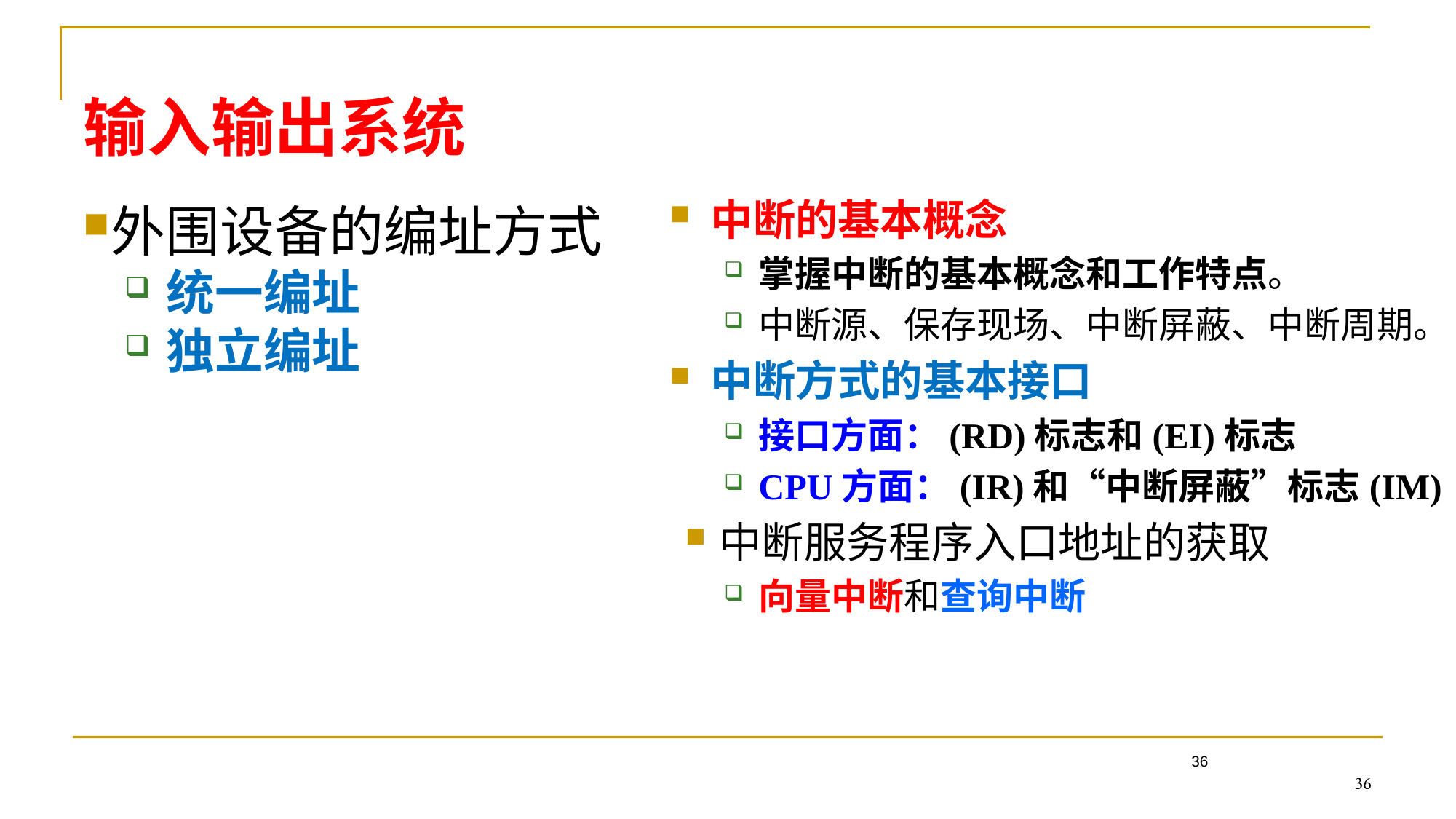

# 输入输出系统
中断的基本概念
掌握中断的基本概念和工作特点。
中断源、保存现场、中断屏蔽、中断周期。
中断方式的基本接口
接口方面：(RD)标志和(EI)标志
CPU方面：(IR)和“中断屏蔽”标志(IM)
中断服务程序入口地址的获取
向量中断和查询中断
外围设备的编址方式
统一编址
独立编址

36
36